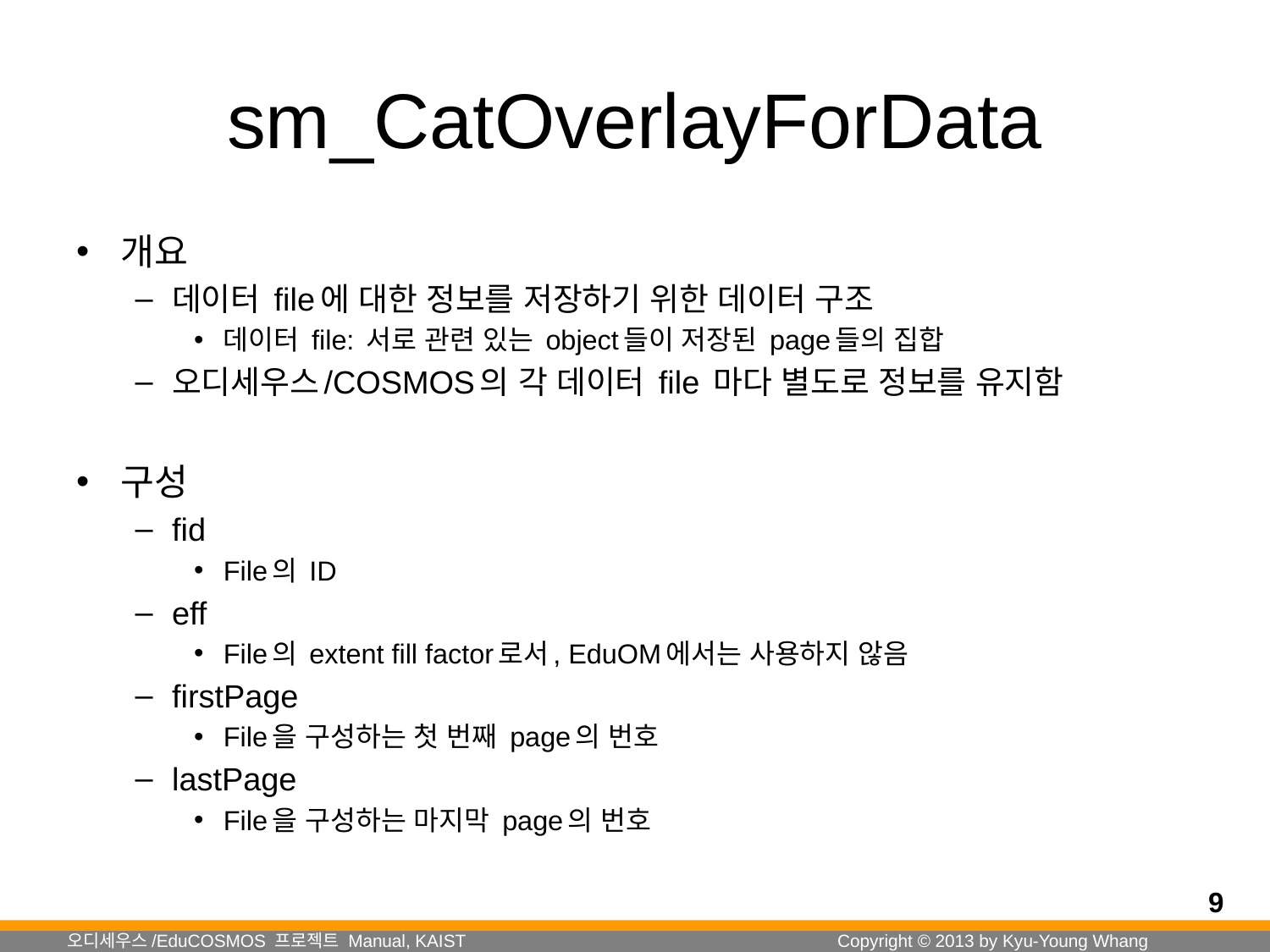

# sm_CatOverlayForData
개요
데이터 file에 대한 정보를 저장하기 위한 데이터 구조
데이터 file: 서로 관련 있는 object들이 저장된 page들의 집합
오디세우스/COSMOS의 각 데이터 file 마다 별도로 정보를 유지함

구성
fid
File의 ID
eff
File의 extent fill factor로서, EduOM에서는 사용하지 않음
firstPage
File을 구성하는 첫 번째 page의 번호
lastPage
File을 구성하는 마지막 page의 번호